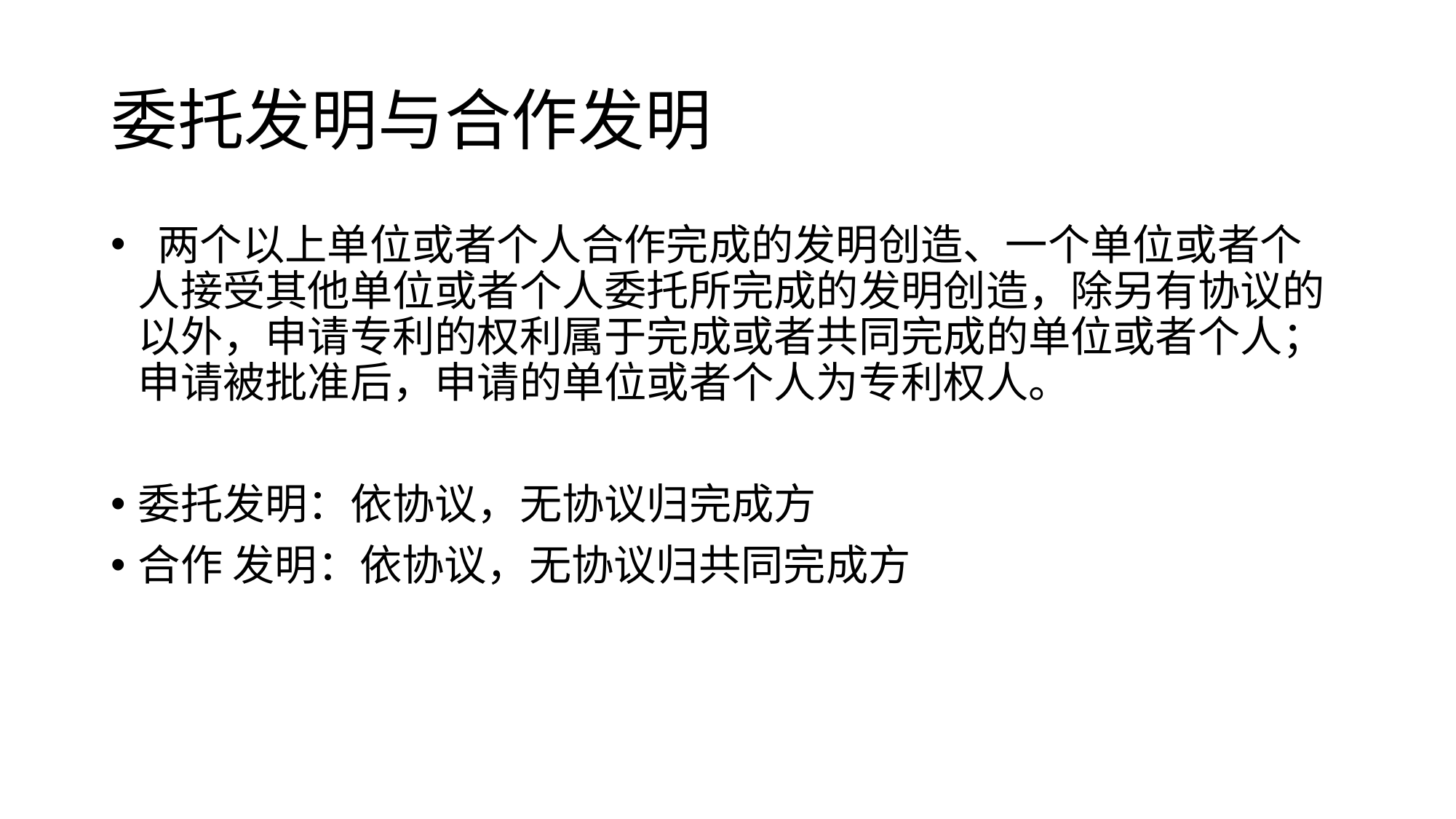

# 委托发明与合作发明
 两个以上单位或者个人合作完成的发明创造、一个单位或者个人接受其他单位或者个人委托所完成的发明创造，除另有协议的以外，申请专利的权利属于完成或者共同完成的单位或者个人；申请被批准后，申请的单位或者个人为专利权人。

委托发明：依协议，无协议归完成方
合作 发明：依协议，无协议归共同完成方